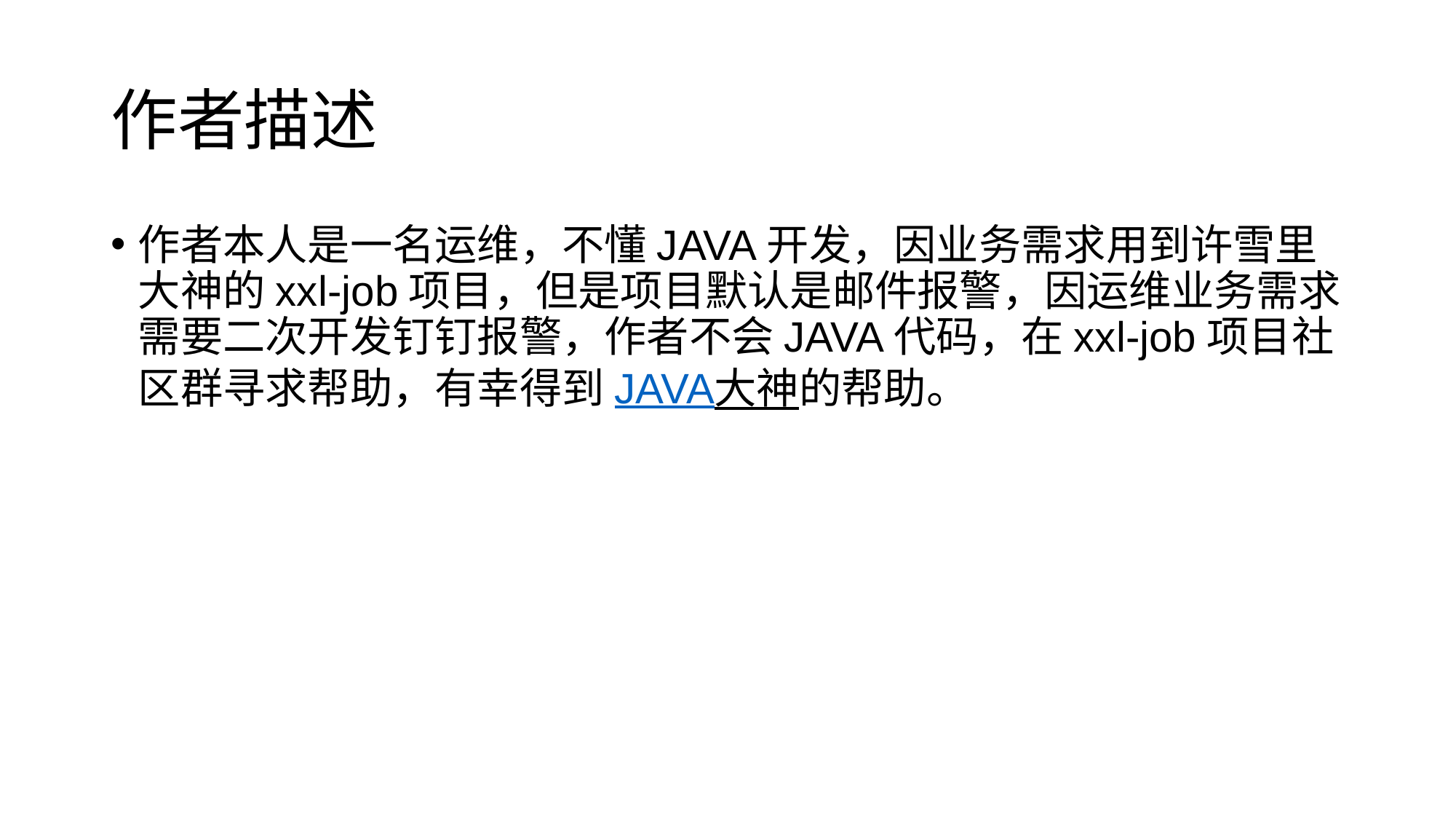

# 作者描述
作者本人是一名运维，不懂JAVA开发，因业务需求用到许雪里大神的xxl-job项目，但是项目默认是邮件报警，因运维业务需求需要二次开发钉钉报警，作者不会JAVA代码，在xxl-job项目社区群寻求帮助，有幸得到JAVA大神的帮助。